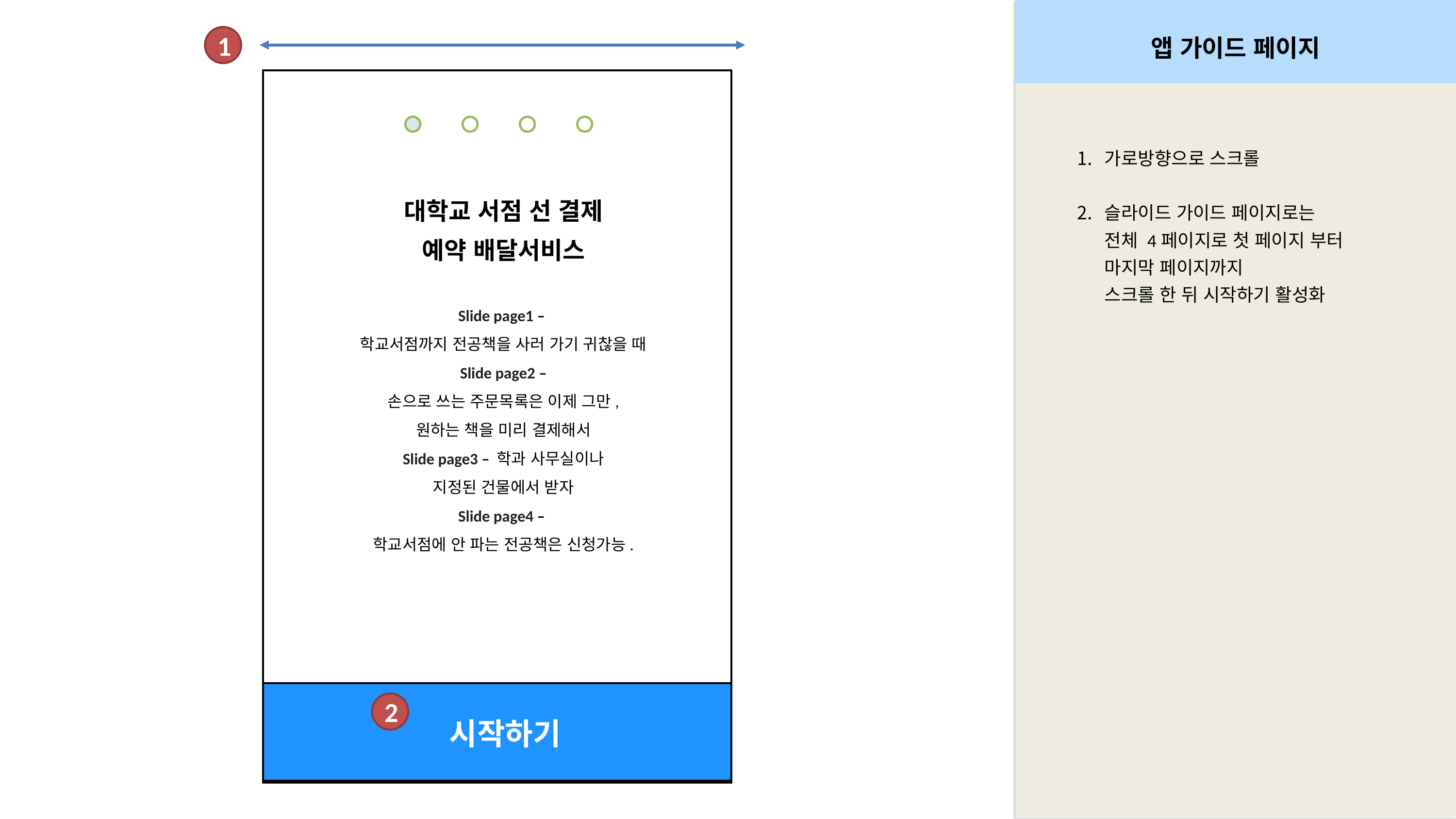

앱 가이드 페이지
1

대학교 서점 선 결제
예약 배달서비스
Slide page1 –
학교서점까지 전공책을 사러 가기 귀찮을 때
Slide page2 –
손으로 쓰는 주문목록은 이제 그만,
원하는 책을 미리 결제해서
Slide page3 – 학과 사무실이나
지정된 건물에서 받자
Slide page4 –
학교서점에 안 파는 전공책은 신청가능.

시작하기

가로방향으로 스크롤

슬라이드 가이드 페이지로는
전체 4페이지로 첫 페이지 부터
마지막 페이지까지
스크롤 한 뒤 시작하기 활성화

2